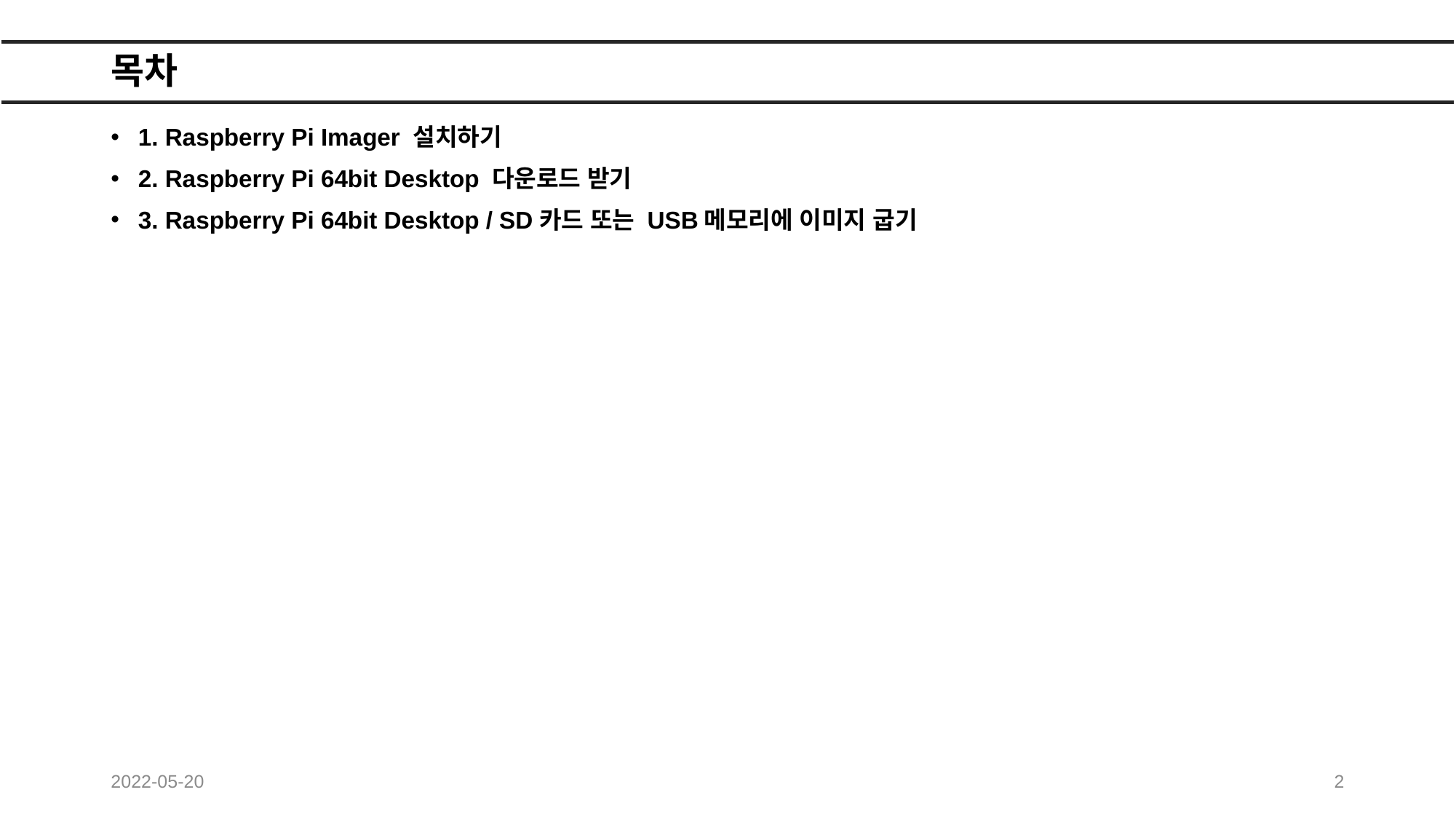

# 목차
1. Raspberry Pi Imager 설치하기
2. Raspberry Pi 64bit Desktop 다운로드 받기
3. Raspberry Pi 64bit Desktop / SD카드 또는 USB메모리에 이미지 굽기
2022-05-20
2